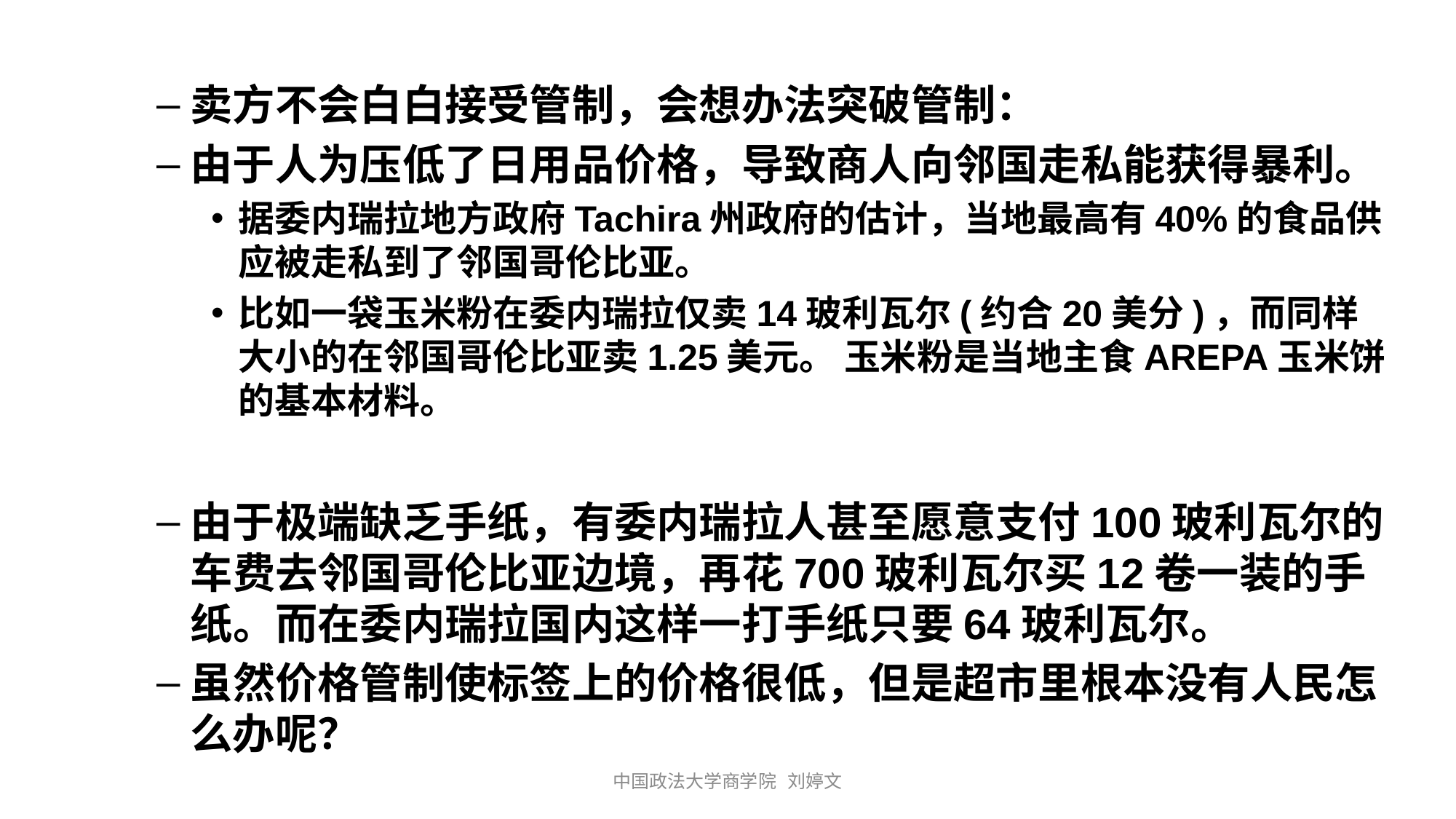

卖方不会白白接受管制，会想办法突破管制：
由于人为压低了日用品价格，导致商人向邻国走私能获得暴利。
据委内瑞拉地方政府Tachira州政府的估计，当地最高有40%的食品供应被走私到了邻国哥伦比亚。
比如一袋玉米粉在委内瑞拉仅卖14玻利瓦尔(约合20美分)，而同样大小的在邻国哥伦比亚卖1.25美元。 玉米粉是当地主食AREPA玉米饼的基本材料。

由于极端缺乏手纸，有委内瑞拉人甚至愿意支付100玻利瓦尔的车费去邻国哥伦比亚边境，再花700玻利瓦尔买12卷一装的手纸。而在委内瑞拉国内这样一打手纸只要64玻利瓦尔。
虽然价格管制使标签上的价格很低，但是超市里根本没有人民怎么办呢？
中国政法大学商学院  刘婷文